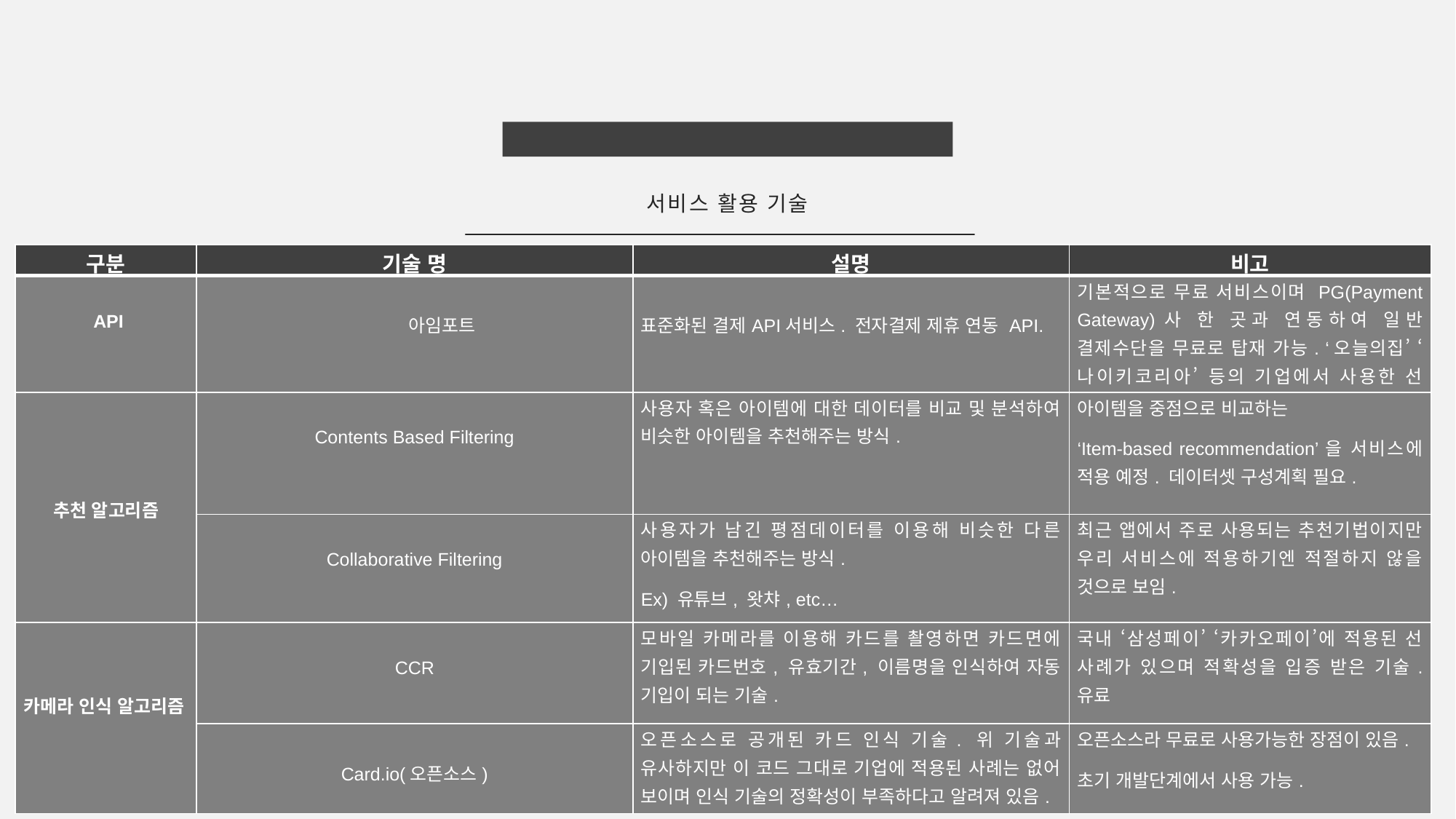

03.기술 현황

서비스 활용 기술
| 구분 | 기술 명 | 설명 | 비고 |
| --- | --- | --- | --- |
| API | 아임포트 | 표준화된 결제API서비스. 전자결제 제휴 연동 API. | 기본적으로 무료 서비스이며 PG(Payment Gateway)사 한 곳과 연동하여 일반 결제수단을 무료로 탑재 가능. ‘오늘의집’ ‘나이키코리아’ 등의 기업에서 사용한 선 사례가 있음. |
| 추천 알고리즘 | Contents Based Filtering | 사용자 혹은 아이템에 대한 데이터를 비교 및 분석하여 비슷한 아이템을 추천해주는 방식. | 아이템을 중점으로 비교하는 ‘Item-based recommendation’을 서비스에 적용 예정. 데이터셋 구성계획 필요. |
|  | Collaborative Filtering | 사용자가 남긴 평점데이터를 이용해 비슷한 다른 아이템을 추천해주는 방식. Ex) 유튜브, 왓챠, etc… | 최근 앱에서 주로 사용되는 추천기법이지만 우리 서비스에 적용하기엔 적절하지 않을 것으로 보임. |
| 카메라 인식 알고리즘 | CCR | 모바일 카메라를 이용해 카드를 촬영하면 카드면에 기입된 카드번호, 유효기간, 이름명을 인식하여 자동 기입이 되는 기술. | 국내 ‘삼성페이’ ‘카카오페이’에 적용된 선 사례가 있으며 적확성을 입증 받은 기술. 유료 |
|  | Card.io(오픈소스) | 오픈소스로 공개된 카드 인식 기술. 위 기술과 유사하지만 이 코드 그대로 기업에 적용된 사례는 없어 보이며 인식 기술의 정확성이 부족하다고 알려져 있음. | 오픈소스라 무료로 사용가능한 장점이 있음. 초기 개발단계에서 사용 가능. |
내 최선이다…미안타…